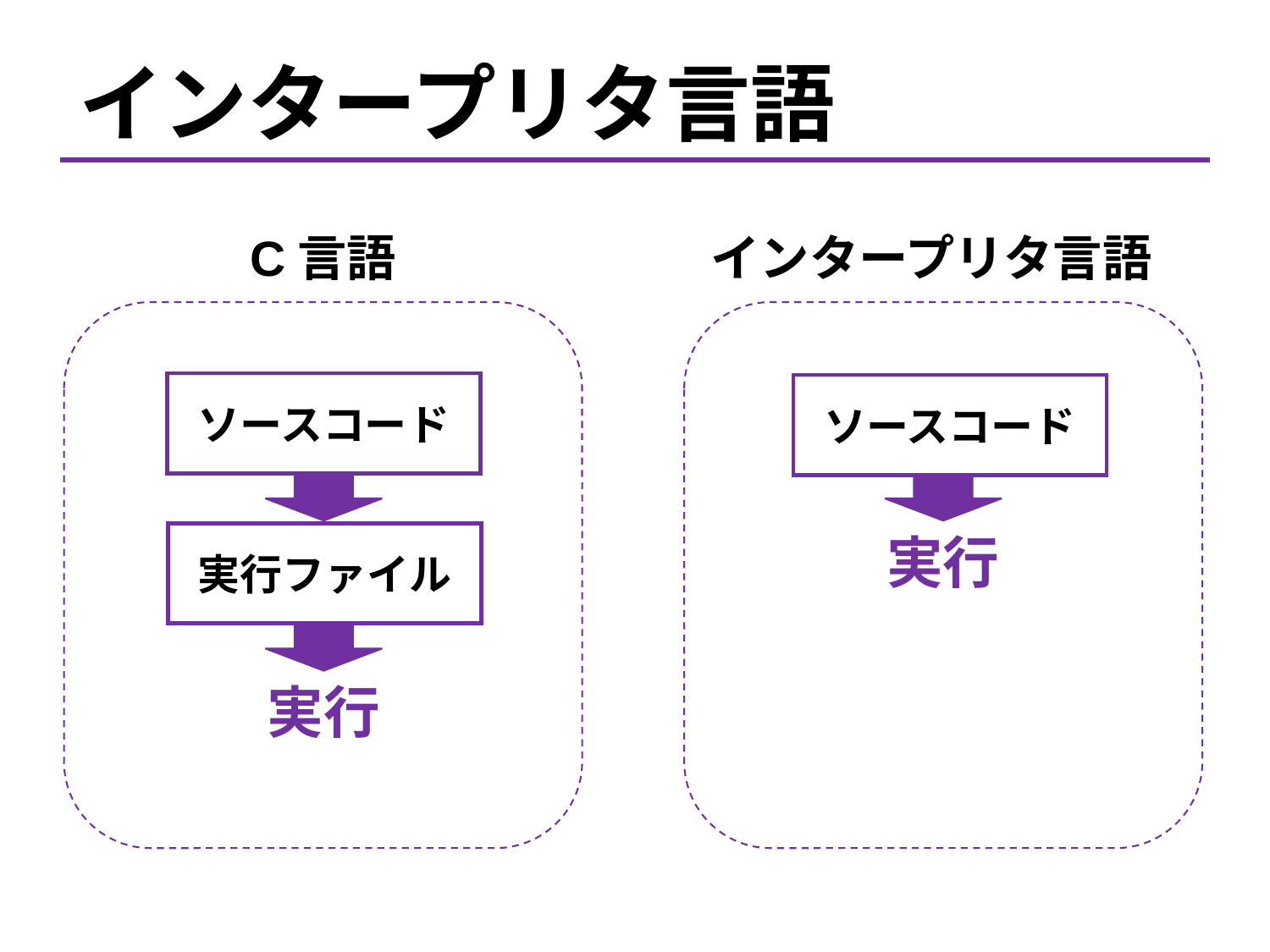

インタープリタ言語
C言語
インタープリタ言語

ソースコード

ソースコード

実行

実行ファイル

実行